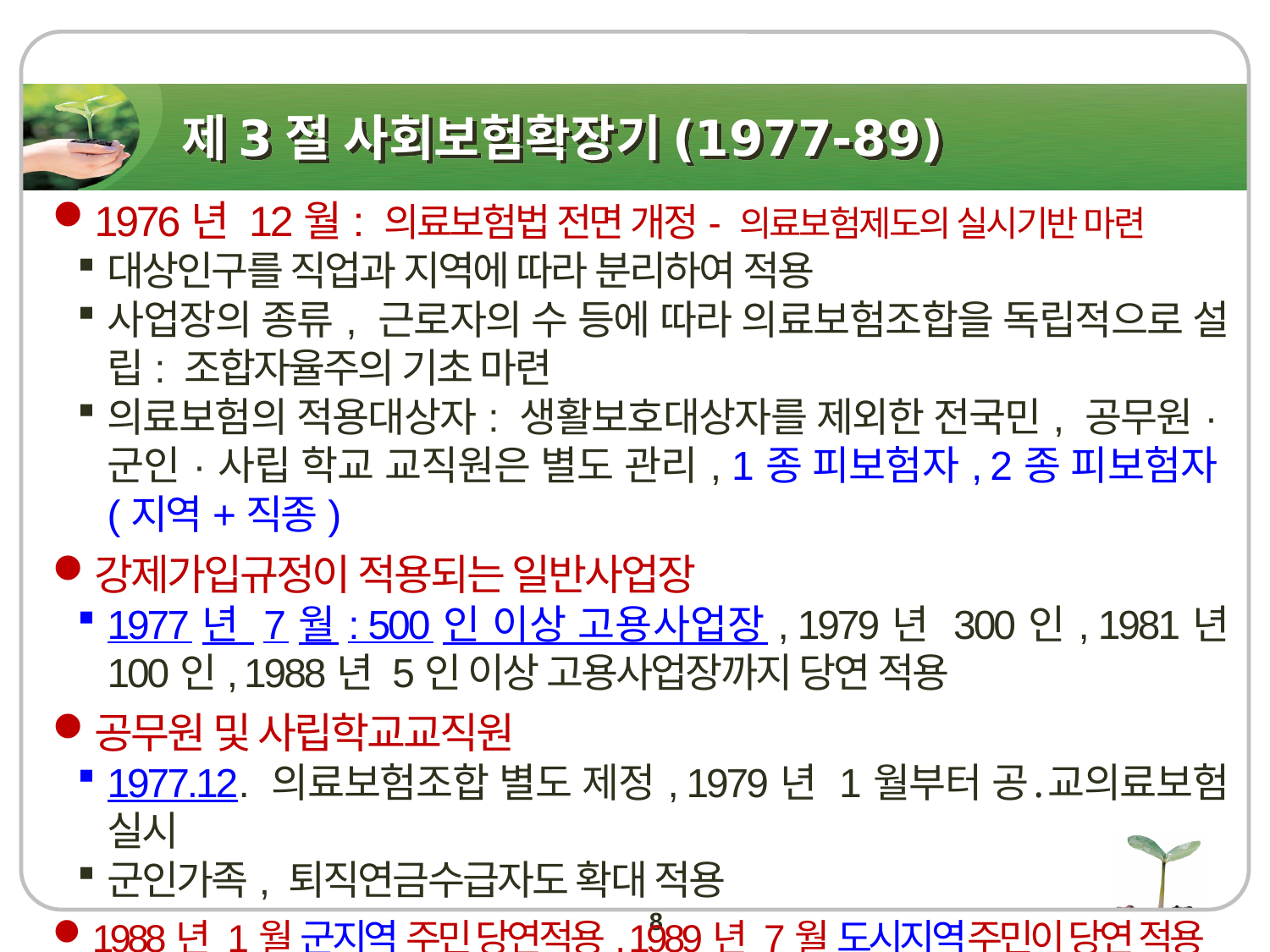

# 제3절 사회보험확장기(1977-89)
1976년 12월: 의료보험법 전면 개정- 의료보험제도의 실시기반 마련
대상인구를 직업과 지역에 따라 분리하여 적용
사업장의 종류, 근로자의 수 등에 따라 의료보험조합을 독립적으로 설립: 조합자율주의 기초 마련
의료보험의 적용대상자: 생활보호대상자를 제외한 전국민, 공무원·군인·사립 학교 교직원은 별도 관리, 1종 피보험자, 2종 피보험자(지역+직종)
강제가입규정이 적용되는 일반사업장
1977년 7월: 500인 이상 고용사업장, 1979년 300인, 1981년 100인, 1988년 5인 이상 고용사업장까지 당연 적용
공무원 및 사립학교교직원
1977.12. 의료보험조합 별도 제정, 1979년 1월부터 공․교의료보험 실시
군인가족, 퇴직연금수급자도 확대 적용
1988년 1월 군지역 주민 당연적용, 1989년 7월 도시지역주민이 당연 적용
의료보험도입 12년만에 전국민의료보험 달성
8